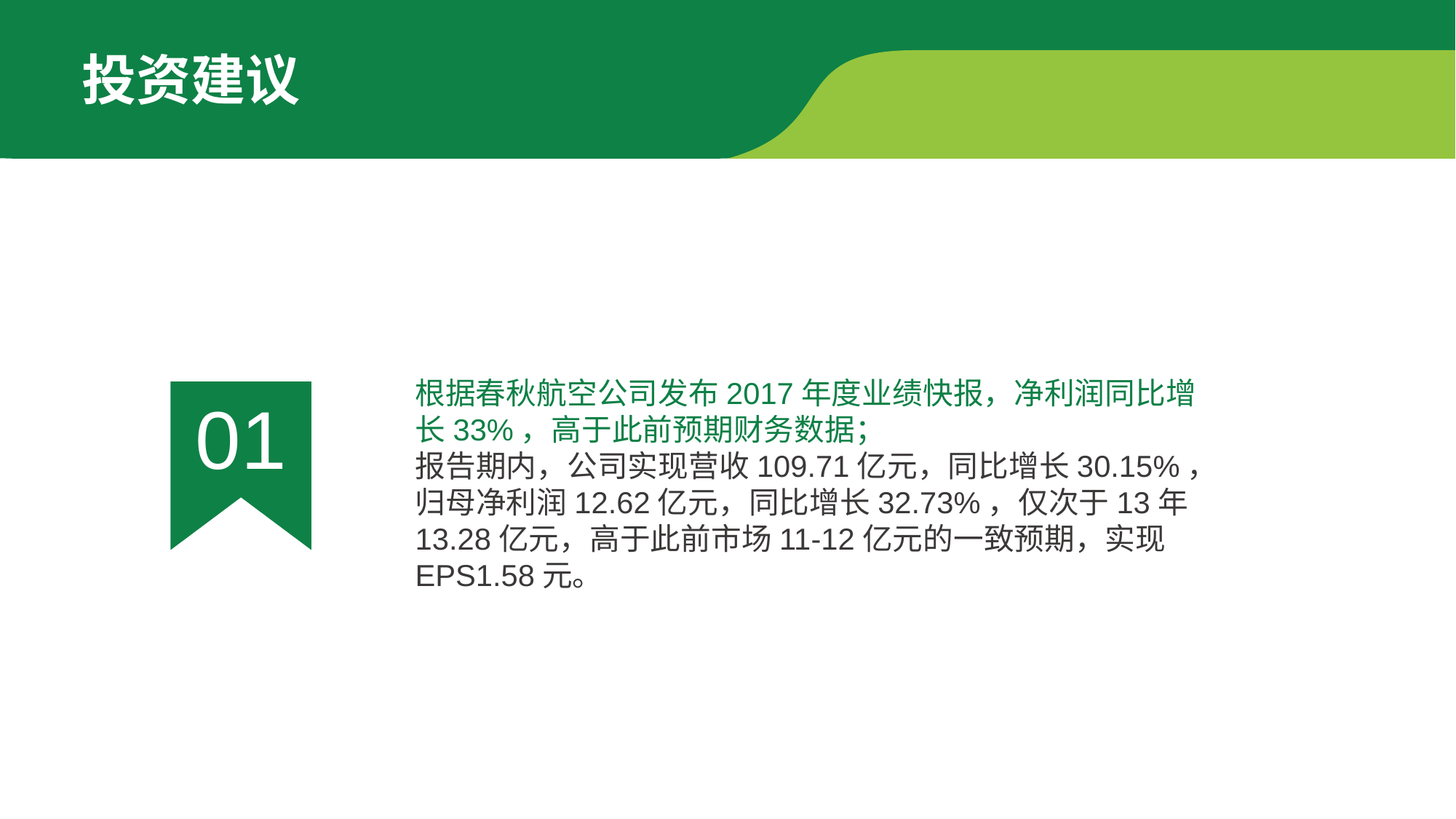

投资建议

根据春秋航空公司发布2017年度业绩快报，净利润同比增长33%，高于此前预期财务数据；
报告期内，公司实现营收109.71亿元，同比增长30.15%，归母净利润12.62亿元，同比增长32.73%，仅次于13年13.28亿元，高于此前市场11-12亿元的一致预期，实现EPS1.58元。
01